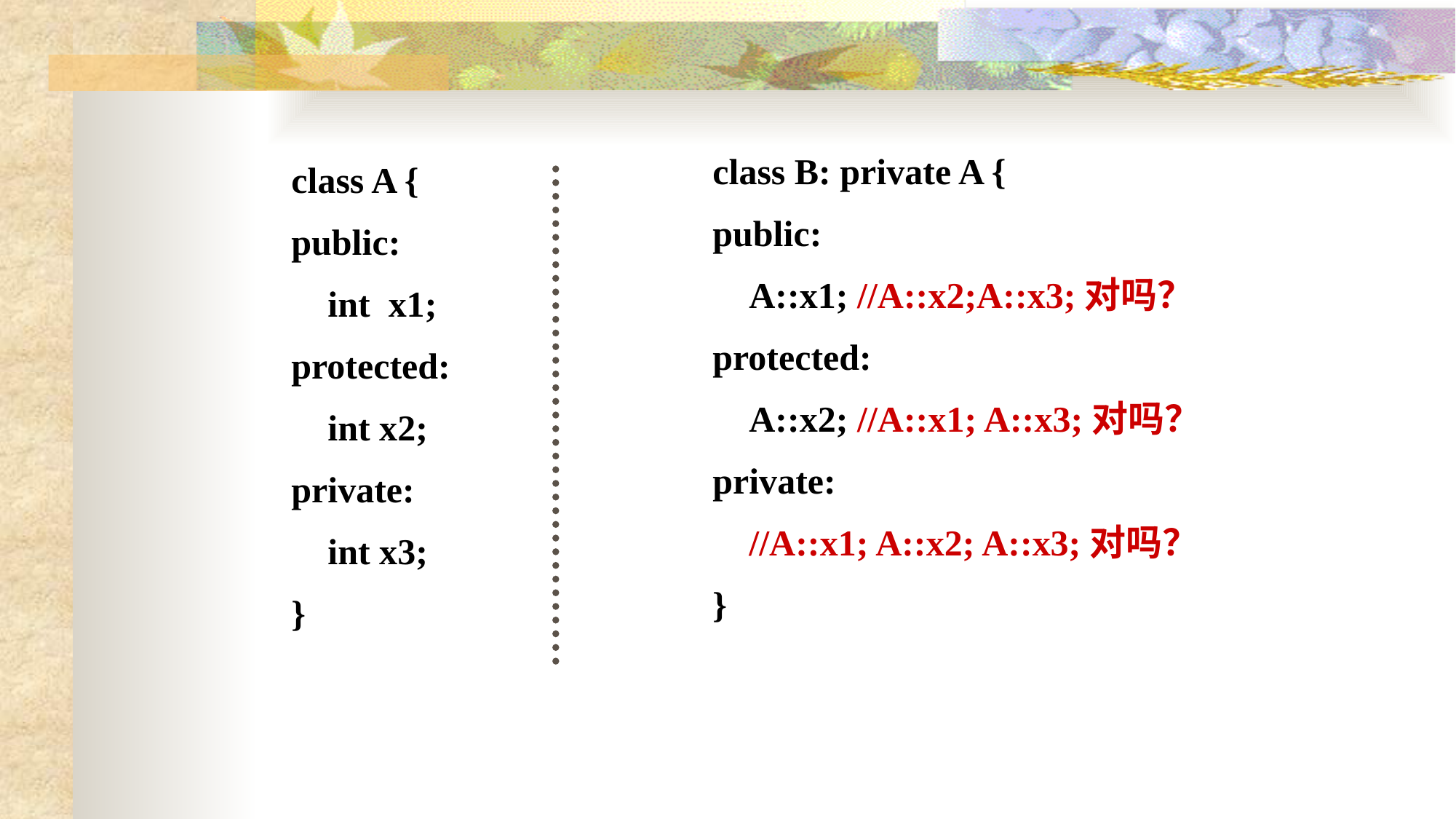

class B: private A {
public:
    A::x1; //A::x2;A::x3;对吗？
protected:
    A::x2; //A::x1; A::x3;对吗？
private:
    //A::x1; A::x2; A::x3;对吗？
}
class A {
public:
    int  x1;
protected:
    int x2;
private:
    int x3;
}